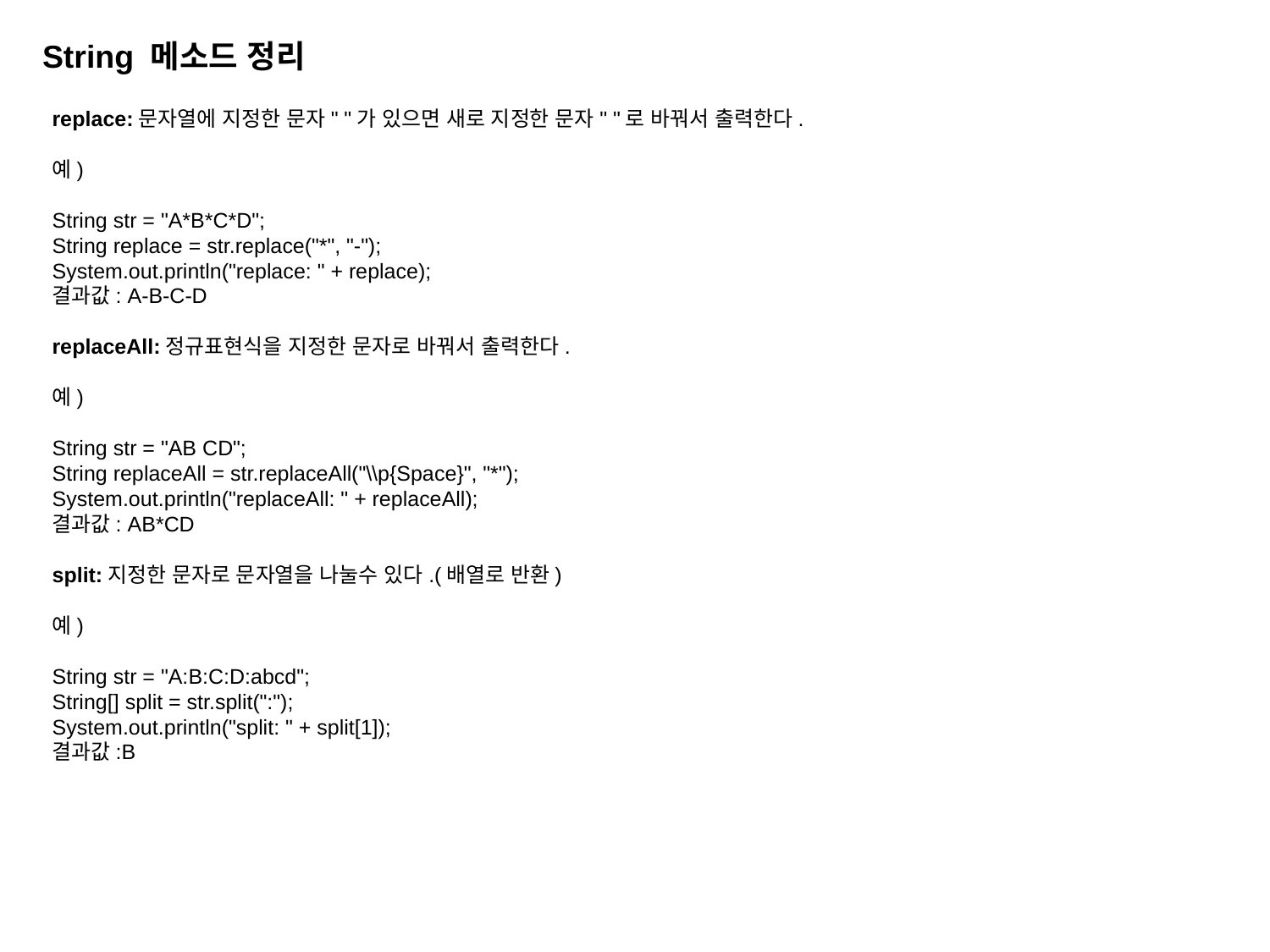

String 메소드 정리
replace:문자열에 지정한 문자" "가 있으면 새로 지정한 문자" "로 바꿔서 출력한다.

예)

String str = "A*B*C*D";
String replace = str.replace("*", "-");
System.out.println("replace: " + replace);
결과값: A-B-C-D
replaceAll:정규표현식을 지정한 문자로 바꿔서 출력한다.

예)

String str = "AB CD";
String replaceAll = str.replaceAll("\\p{Space}", "*");
System.out.println("replaceAll: " + replaceAll);
결과값: AB*CD
split:지정한 문자로 문자열을 나눌수 있다.(배열로 반환)

예)

String str = "A:B:C:D:abcd";
String[] split = str.split(":");
System.out.println("split: " + split[1]);
결과값:B